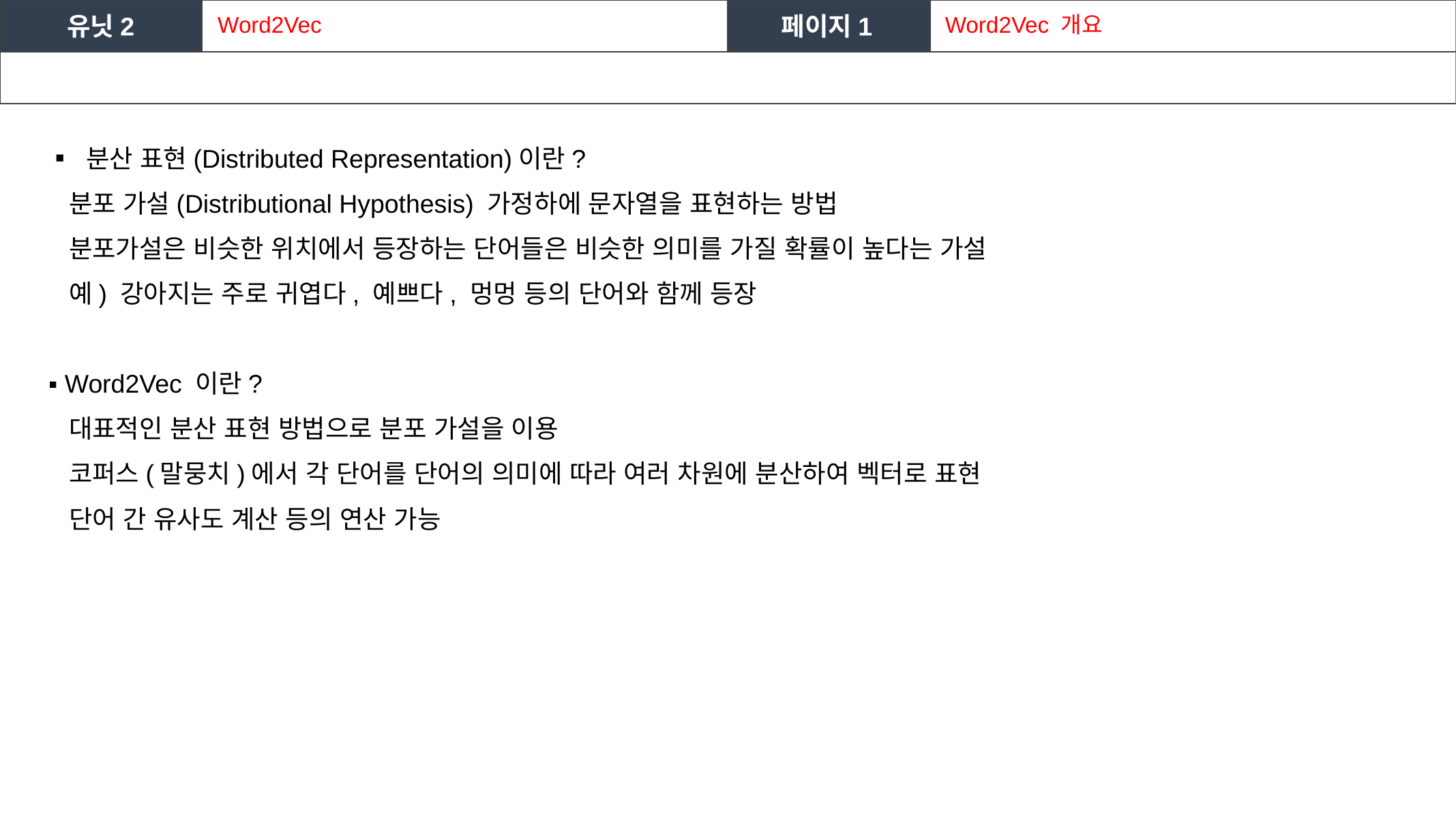

유닛2
Word2Vec
페이지1
Word2Vec 개요

 ▪ 분산 표현(Distributed Representation)이란?
   분포 가설(Distributional Hypothesis) 가정하에 문자열을 표현하는 방법
   분포가설은 비슷한 위치에서 등장하는 단어들은 비슷한 의미를 가질 확률이 높다는 가설
   예) 강아지는 주로 귀엽다, 예쁘다, 멍멍 등의 단어와 함께 등장

 ▪ Word2Vec 이란?
   대표적인 분산 표현 방법으로 분포 가설을 이용
   코퍼스(말뭉치)에서 각 단어를 단어의 의미에 따라 여러 차원에 분산하여 벡터로 표현
   단어 간 유사도 계산 등의 연산 가능